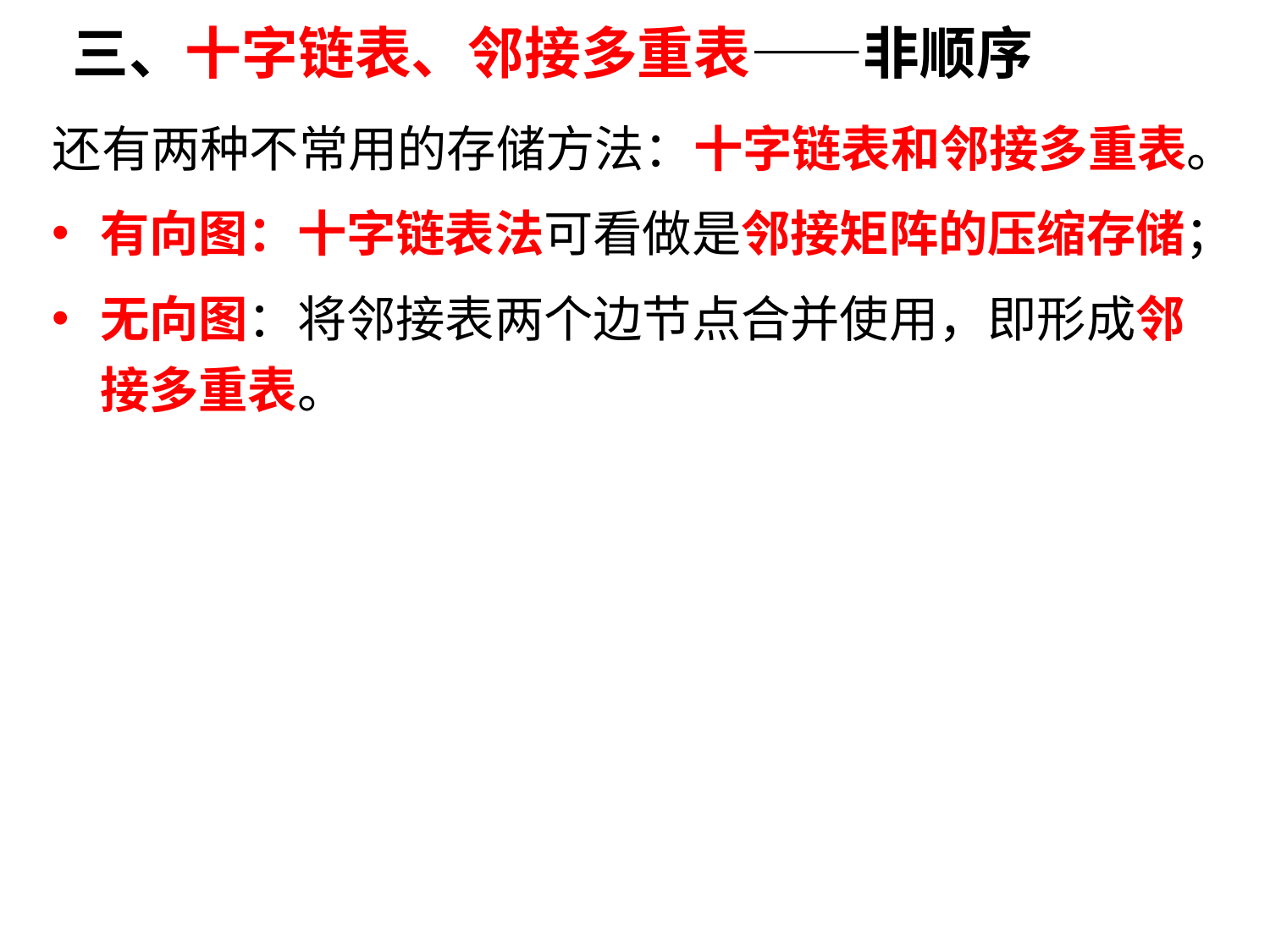

# 三、十字链表、邻接多重表——非顺序
还有两种不常用的存储方法：十字链表和邻接多重表。
有向图：十字链表法可看做是邻接矩阵的压缩存储；
无向图：将邻接表两个边节点合并使用，即形成邻接多重表。